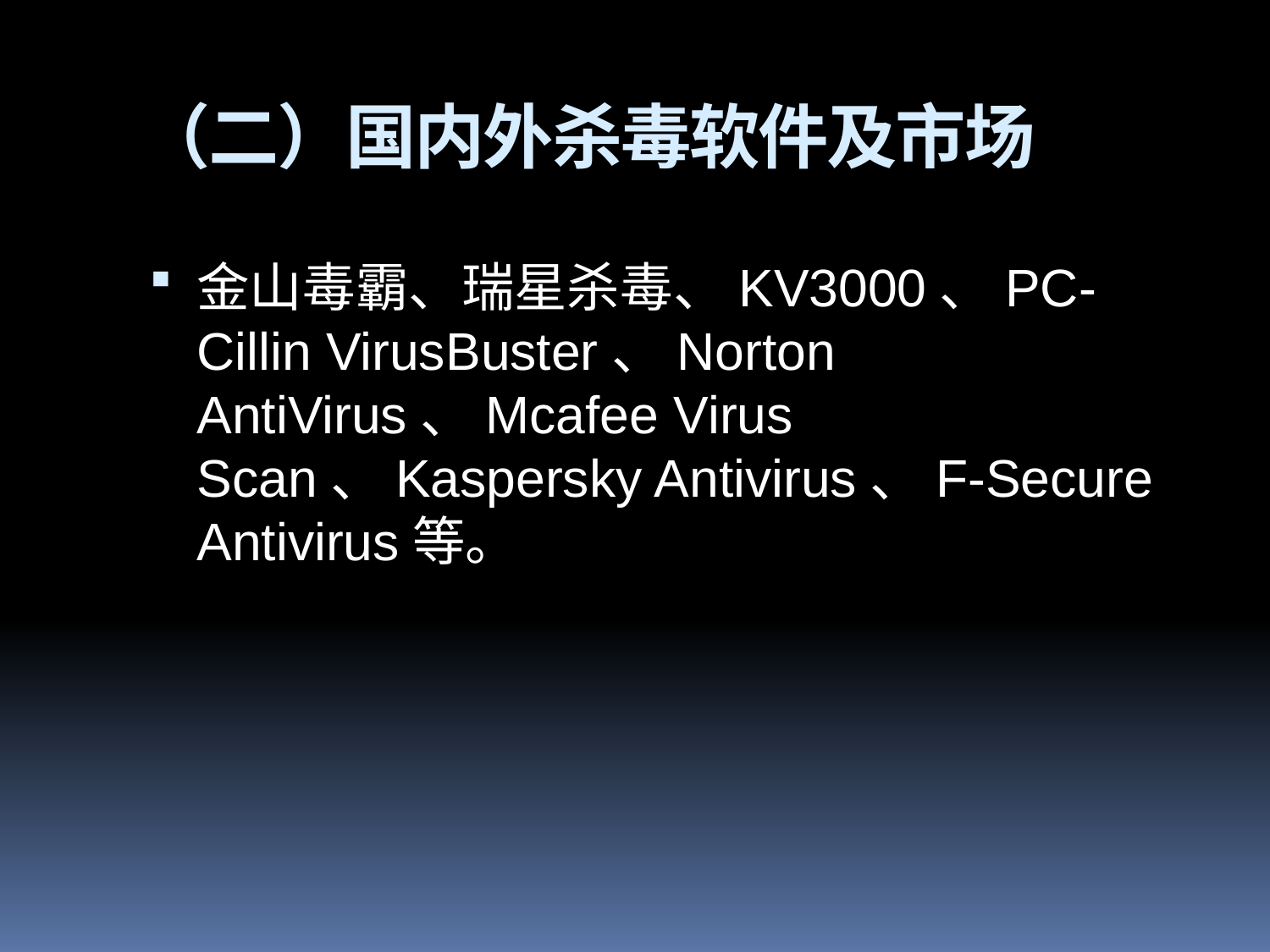

# （二）国内外杀毒软件及市场
金山毒霸、瑞星杀毒、KV3000、PC-Cillin VirusBuster、Norton AntiVirus、Mcafee Virus Scan、Kaspersky Antivirus、F-Secure Antivirus等。